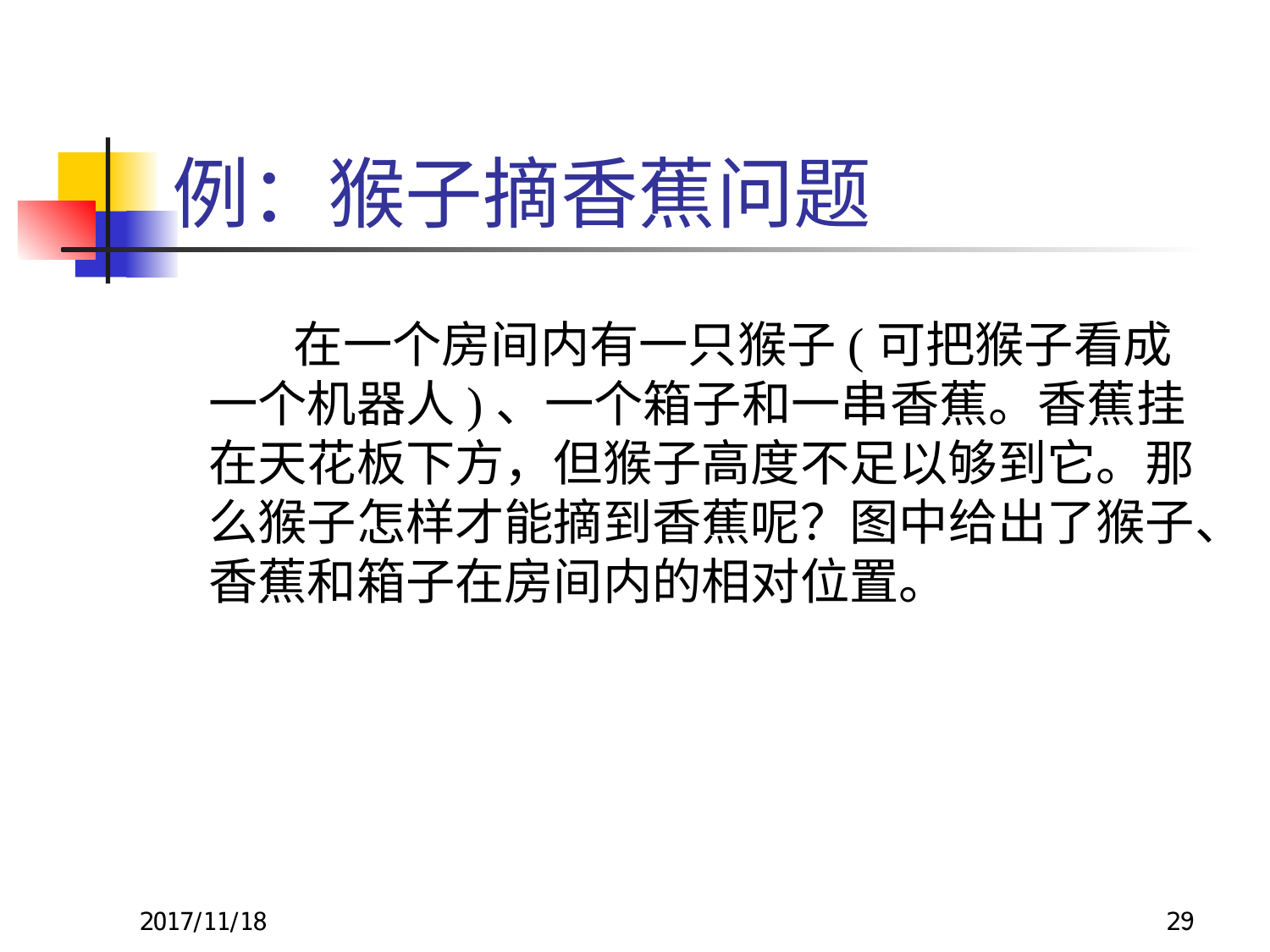

# 例：猴子摘香蕉问题
           在一个房间内有一只猴子(可把猴子看成一个机器人)、一个箱子和一串香蕉。香蕉挂在天花板下方，但猴子高度不足以够到它。那么猴子怎样才能摘到香蕉呢？图中给出了猴子、香蕉和箱子在房间内的相对位置。

2017/11/18
29